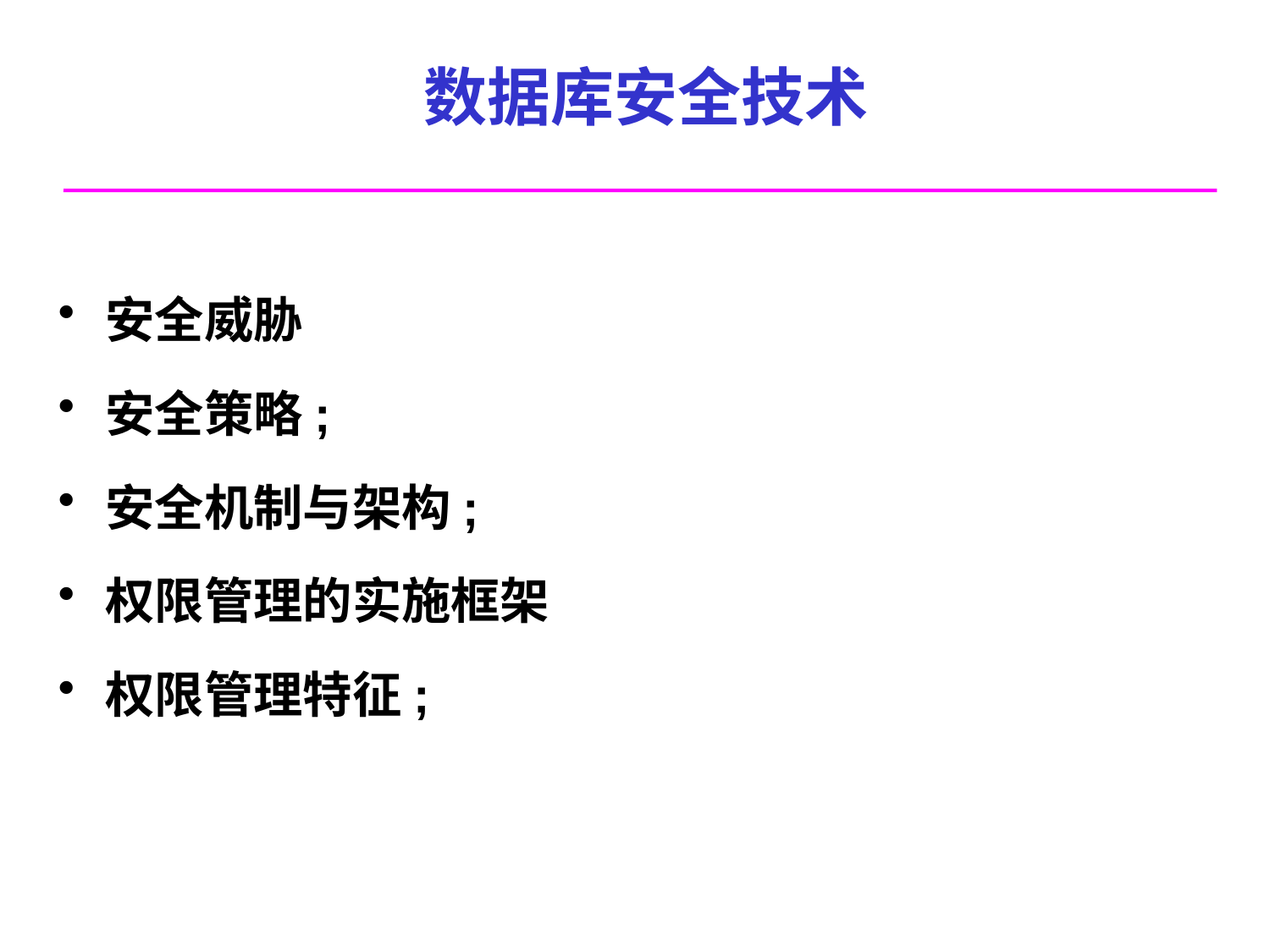

# 数据库安全技术
安全威胁
安全策略;
安全机制与架构;
权限管理的实施框架
权限管理特征;